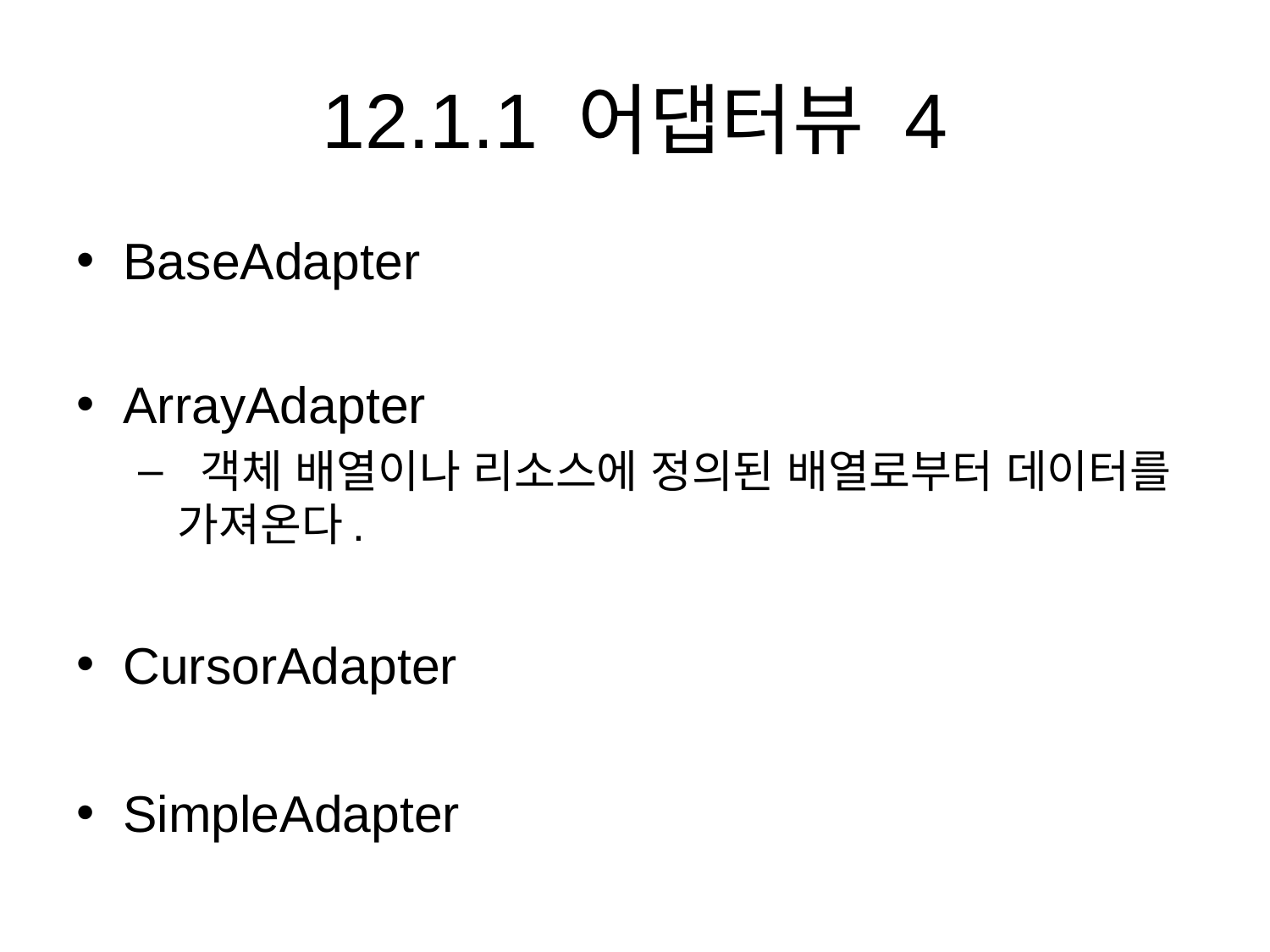

# 12.1.1 어댑터뷰 4
BaseAdapter

ArrayAdapter
 객체 배열이나 리소스에 정의된 배열로부터 데이터를 가져온다.

CursorAdapter

SimpleAdapter